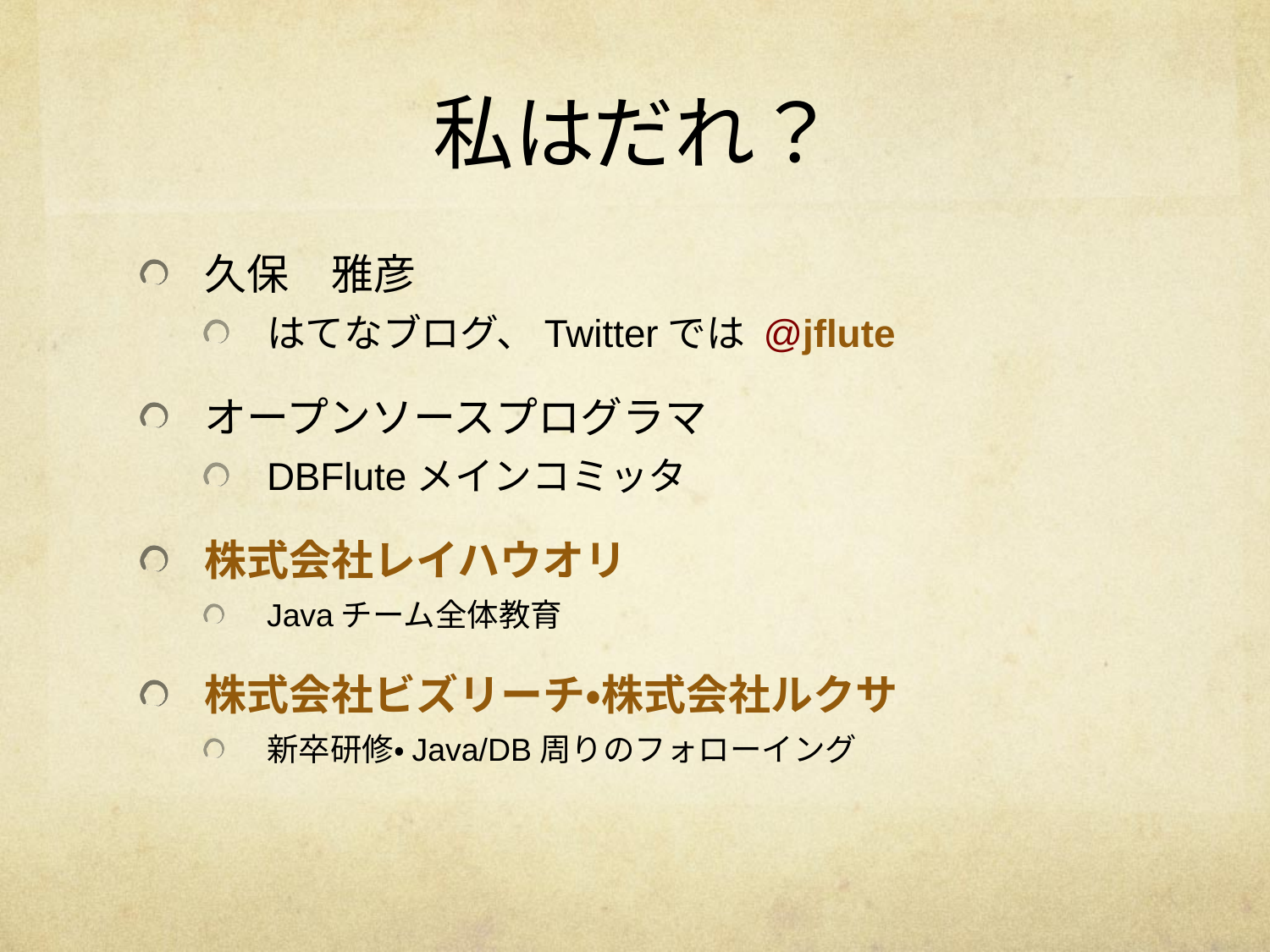

# 私はだれ？
久保　雅彦
はてなブログ、Twitterでは @jflute
オープンソースプログラマ
DBFluteメインコミッタ
株式会社レイハウオリ
Javaチーム全体教育
株式会社ビズリーチ・株式会社ルクサ
新卒研修・Java/DB周りのフォローイング